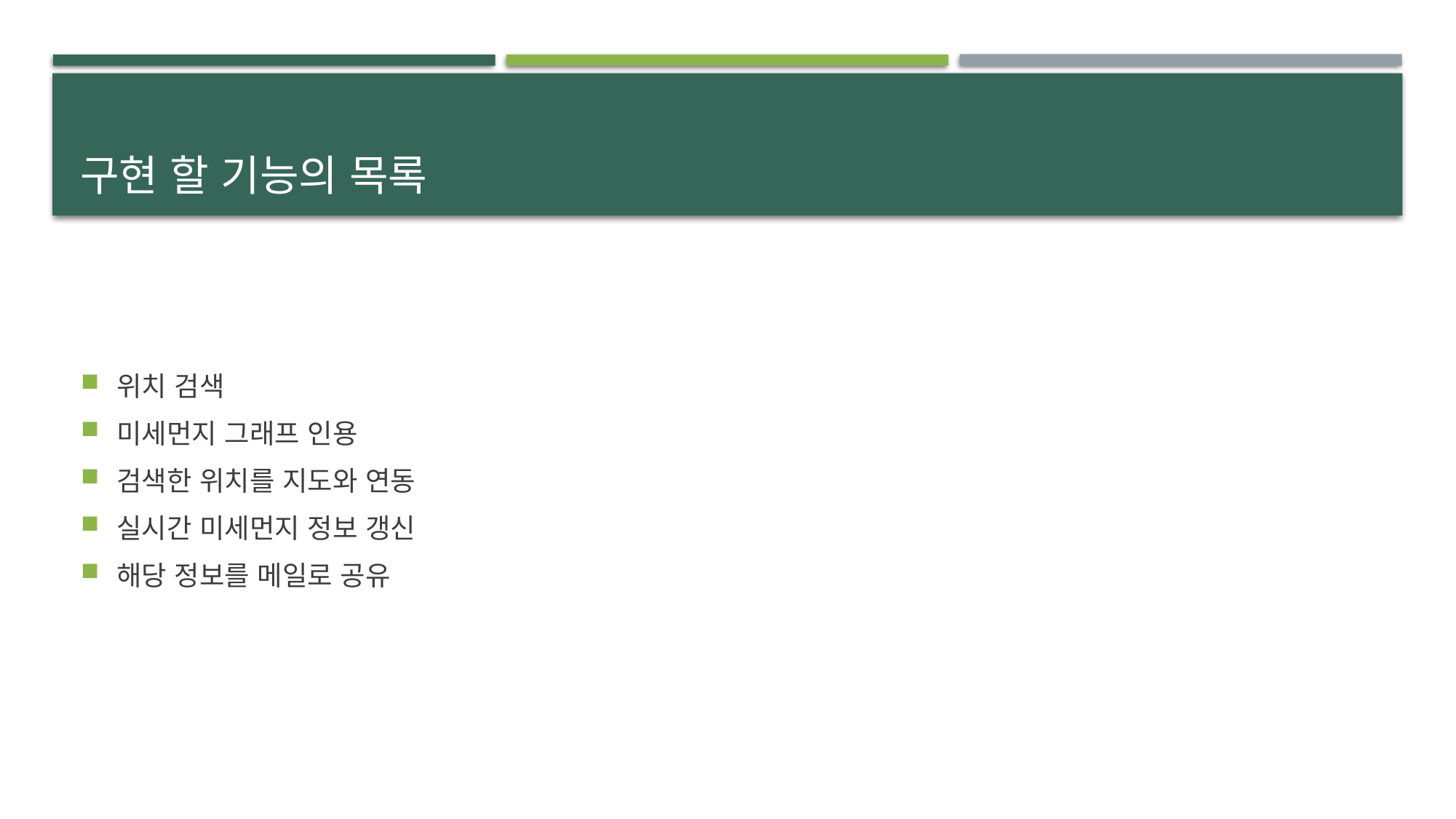

# 구현 할 기능의 목록
위치 검색
미세먼지 그래프 인용
검색한 위치를 지도와 연동
실시간 미세먼지 정보 갱신
해당 정보를 메일로 공유